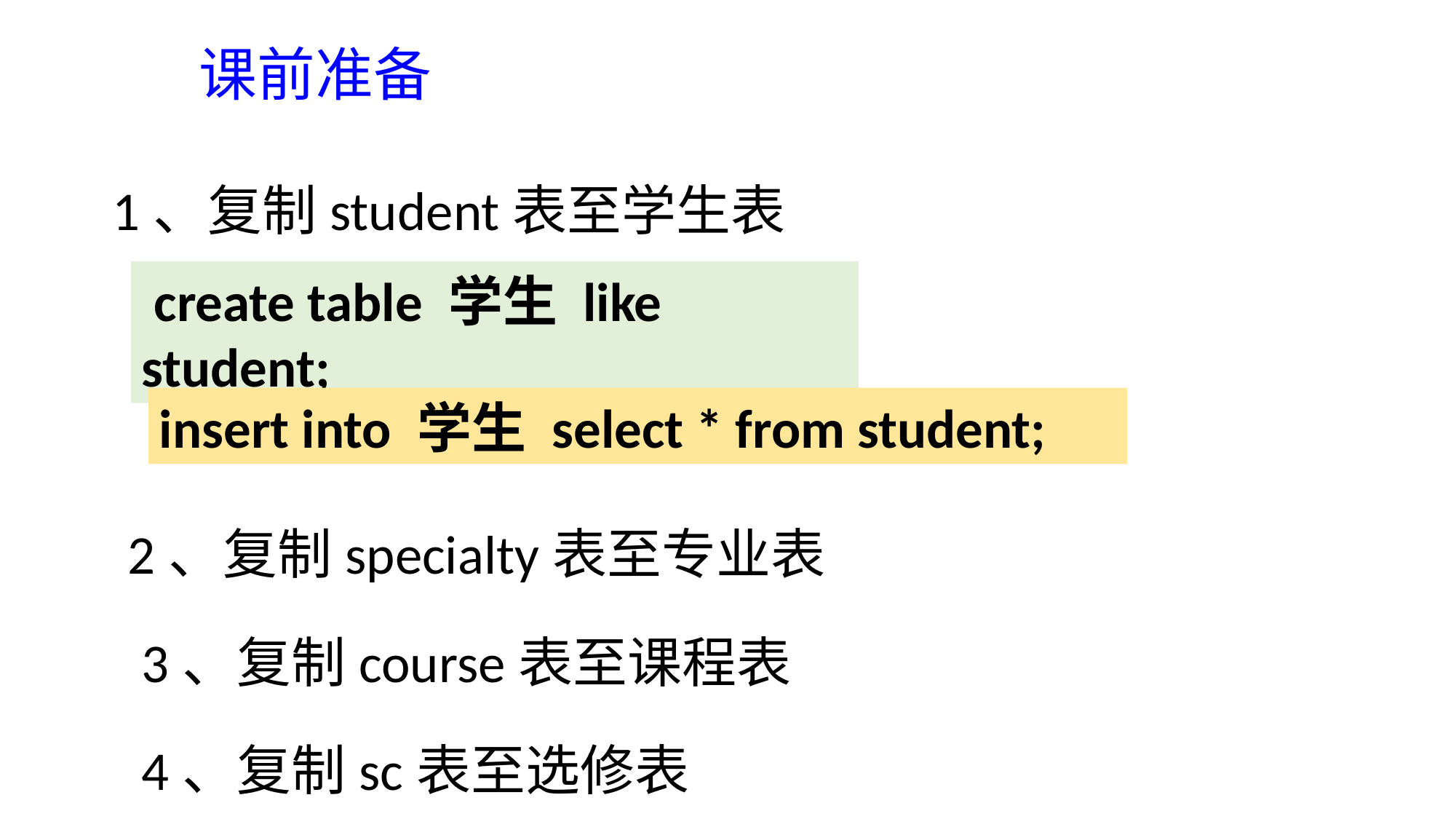

# 课前准备
1、复制student表至学生表
 create table 学生 like  student;
insert into 学生 select * from student;
2、复制specialty表至专业表
3、复制course表至课程表
4、复制sc表至选修表